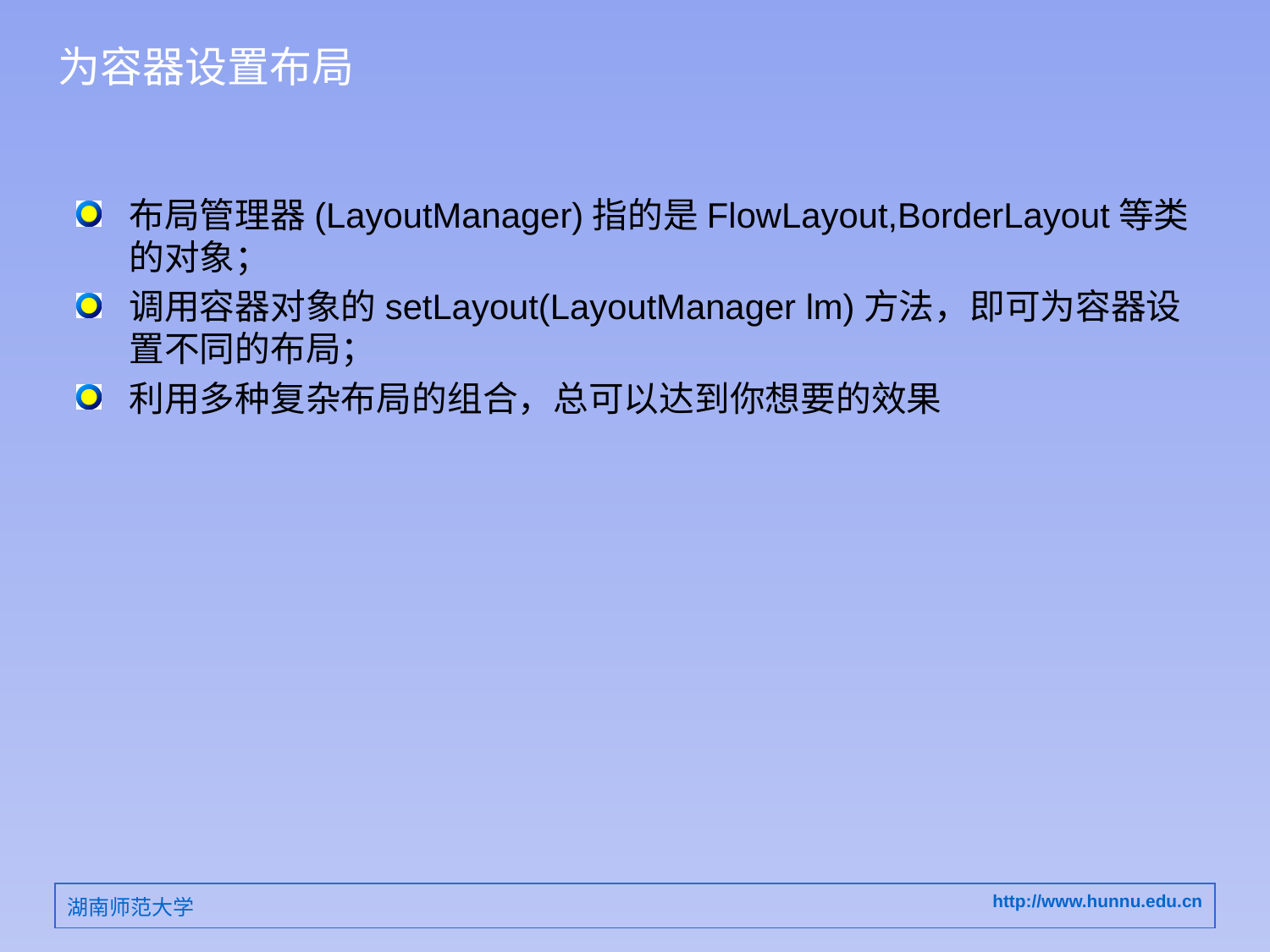

# 为容器设置布局
布局管理器(LayoutManager)指的是FlowLayout,BorderLayout等类的对象；
调用容器对象的setLayout(LayoutManager lm)方法，即可为容器设置不同的布局；
利用多种复杂布局的组合，总可以达到你想要的效果